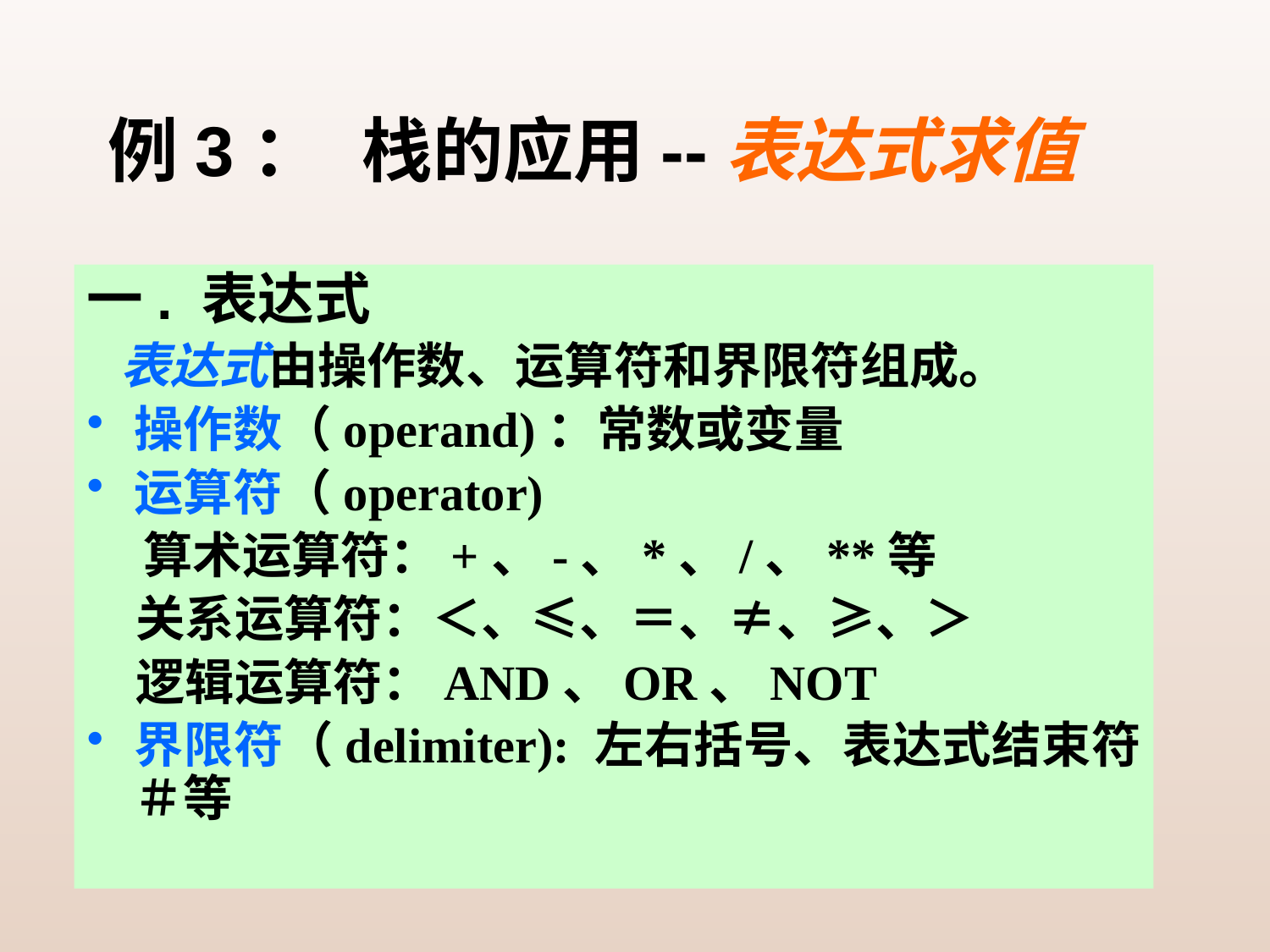

# 例3：	栈的应用--表达式求值
一. 表达式
  表达式由操作数、运算符和界限符组成。
操作数（operand)：常数或变量
运算符（operator)
    算术运算符：+、-、*、/、**等
　关系运算符：＜、≤、＝、≠、≥、＞
　逻辑运算符：AND、OR、NOT
界限符（delimiter): 左右括号、表达式结束符＃等